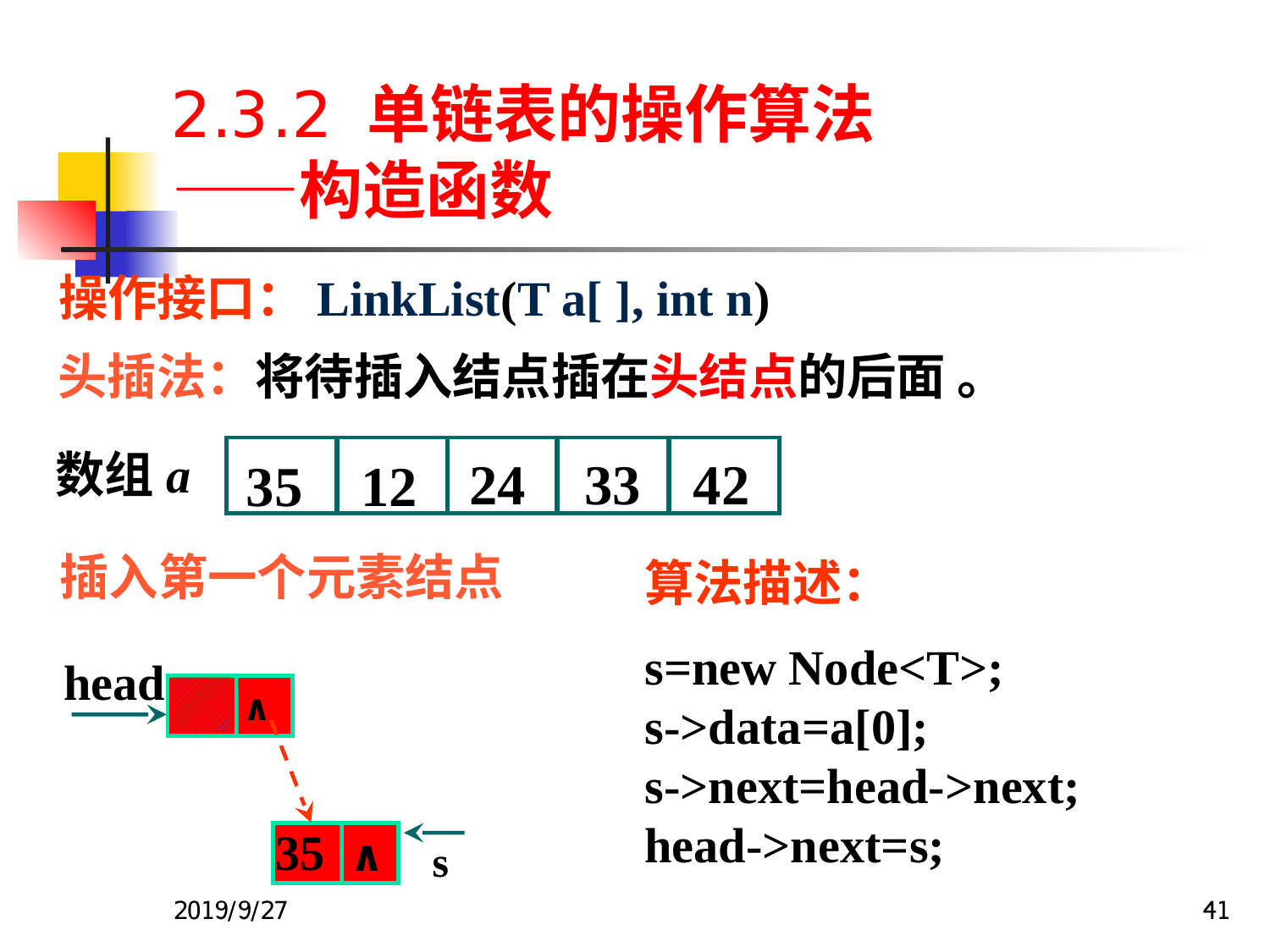

2.3.2 单链表的操作算法
——构造函数
操作接口：LinkList(T a[ ], int n)
头插法：将待插入结点插在头结点的后面 。
数组a

33
24
42
35
12
插入第一个元素结点
算法描述：
s=new Node<T>;
s->data=a[0];
s->next=head->next;
head->next=s;
head

∧

∧
35

s
2019/9/27
41